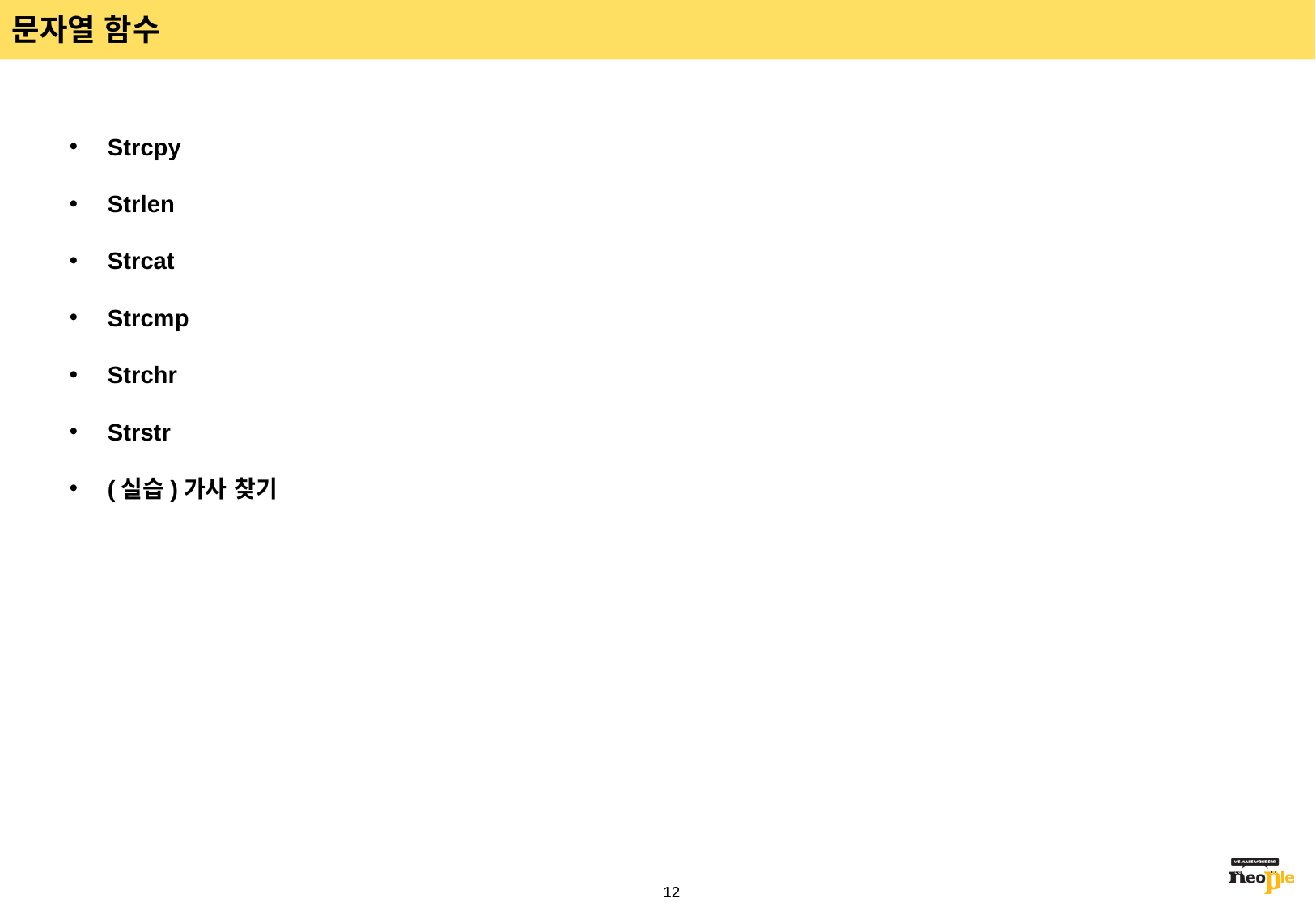

# 문자열 함수
Strcpy
Strlen
Strcat
Strcmp
Strchr
Strstr
(실습)가사 찾기